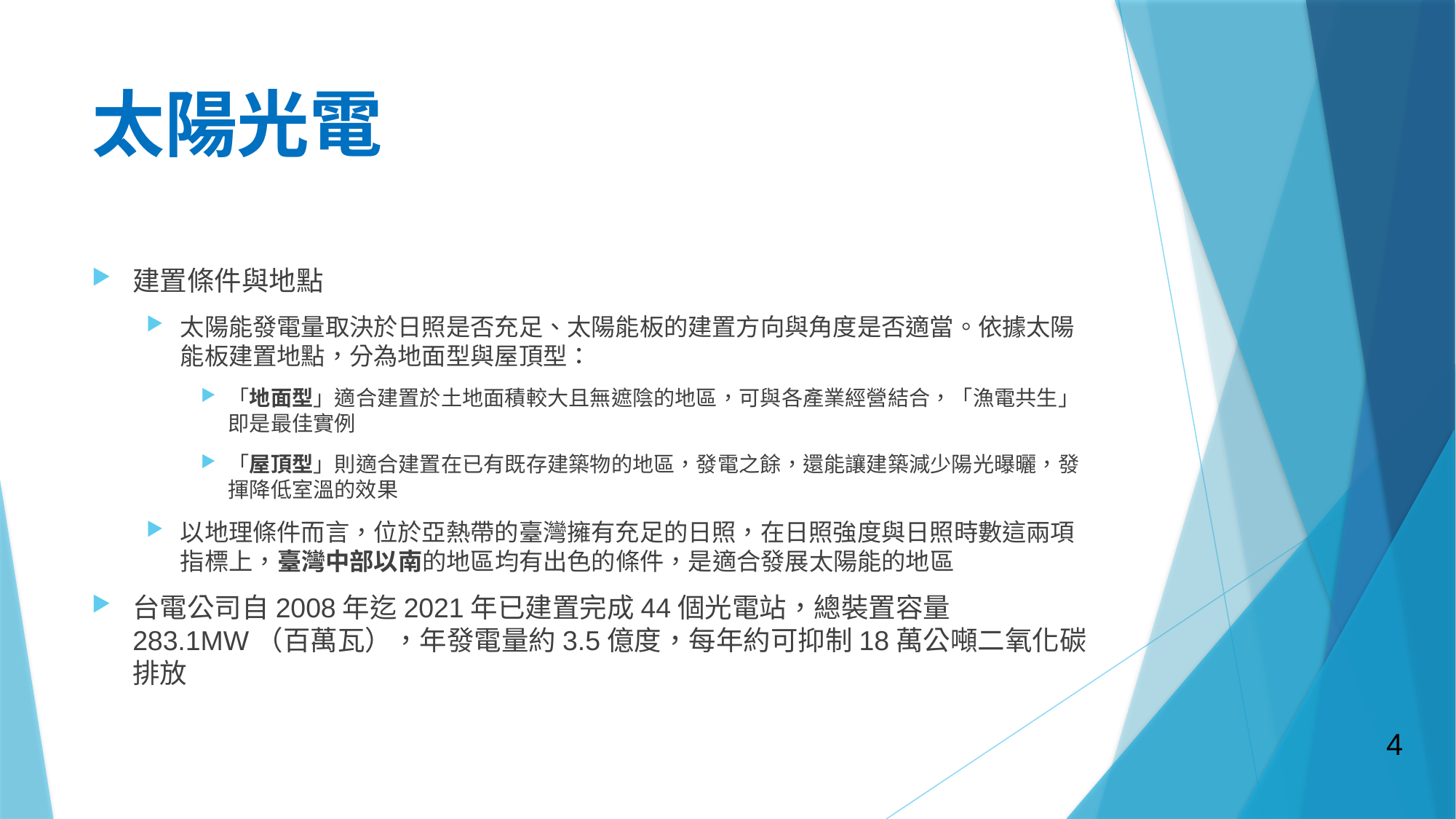

# 太陽光電
建置條件與地點
太陽能發電量取決於日照是否充足、太陽能板的建置方向與角度是否適當。依據太陽能板建置地點，分為地面型與屋頂型：
「地面型」適合建置於土地面積較大且無遮陰的地區，可與各產業經營結合，「漁電共生」即是最佳實例
「屋頂型」則適合建置在已有既存建築物的地區，發電之餘，還能讓建築減少陽光曝曬，發揮降低室溫的效果
以地理條件而言，位於亞熱帶的臺灣擁有充足的日照，在日照強度與日照時數這兩項指標上，臺灣中部以南的地區均有出色的條件，是適合發展太陽能的地區
台電公司自2008年迄2021年已建置完成44個光電站，總裝置容量283.1MW（百萬瓦），年發電量約3.5億度，每年約可抑制18萬公噸二氧化碳排放
4